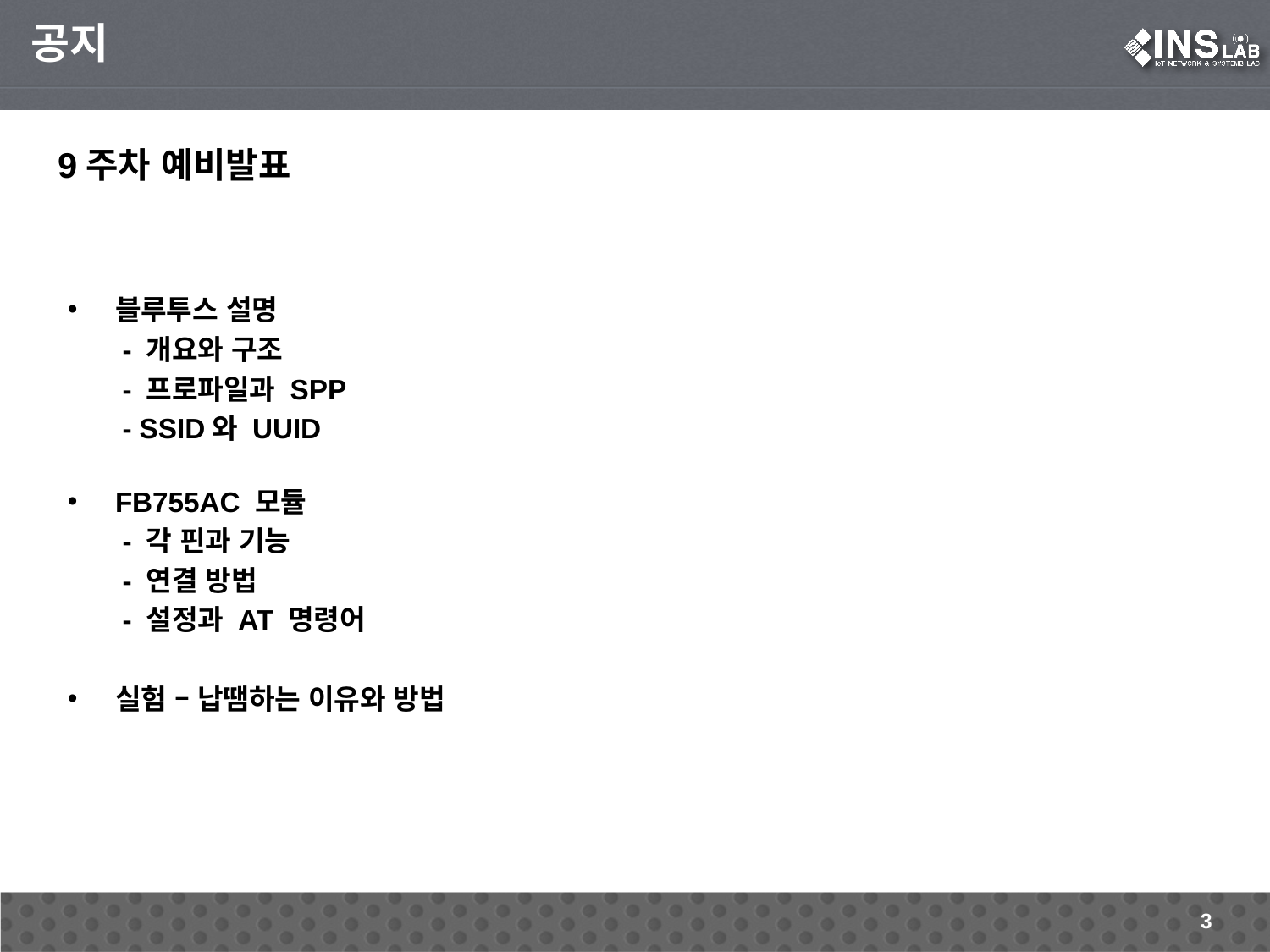

공지
9주차 예비발표
블루투스 설명
       - 개요와 구조
       - 프로파일과 SPP
       - SSID와 UUID
FB755AC 모듈
       - 각 핀과 기능
       - 연결 방법
       - 설정과 AT 명령어

실험 – 납땜하는 이유와 방법
3